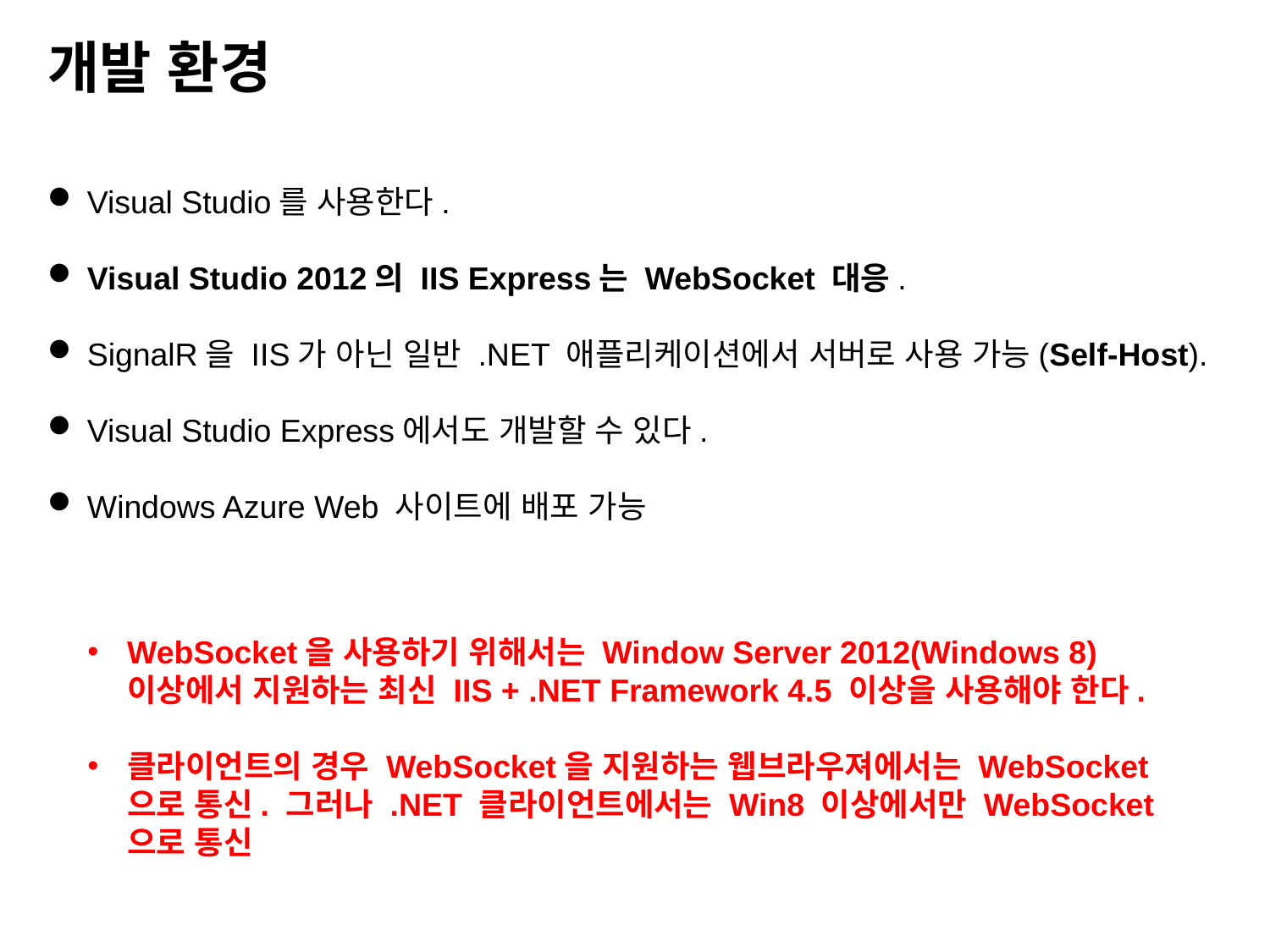

개발 환경
Visual Studio를 사용한다.
Visual Studio 2012의 IIS Express는 WebSocket 대응.
SignalR을 IIS가 아닌 일반 .NET 애플리케이션에서 서버로 사용 가능(Self-Host).
Visual Studio Express에서도 개발할 수 있다.
Windows Azure Web 사이트에 배포 가능
WebSocket을 사용하기 위해서는 Window Server 2012(Windows 8) 이상에서 지원하는 최신 IIS + .NET Framework 4.5 이상을 사용해야 한다.
클라이언트의 경우 WebSocket을 지원하는 웹브라우져에서는 WebSocket으로 통신. 그러나 .NET 클라이언트에서는 Win8 이상에서만 WebSocket으로 통신